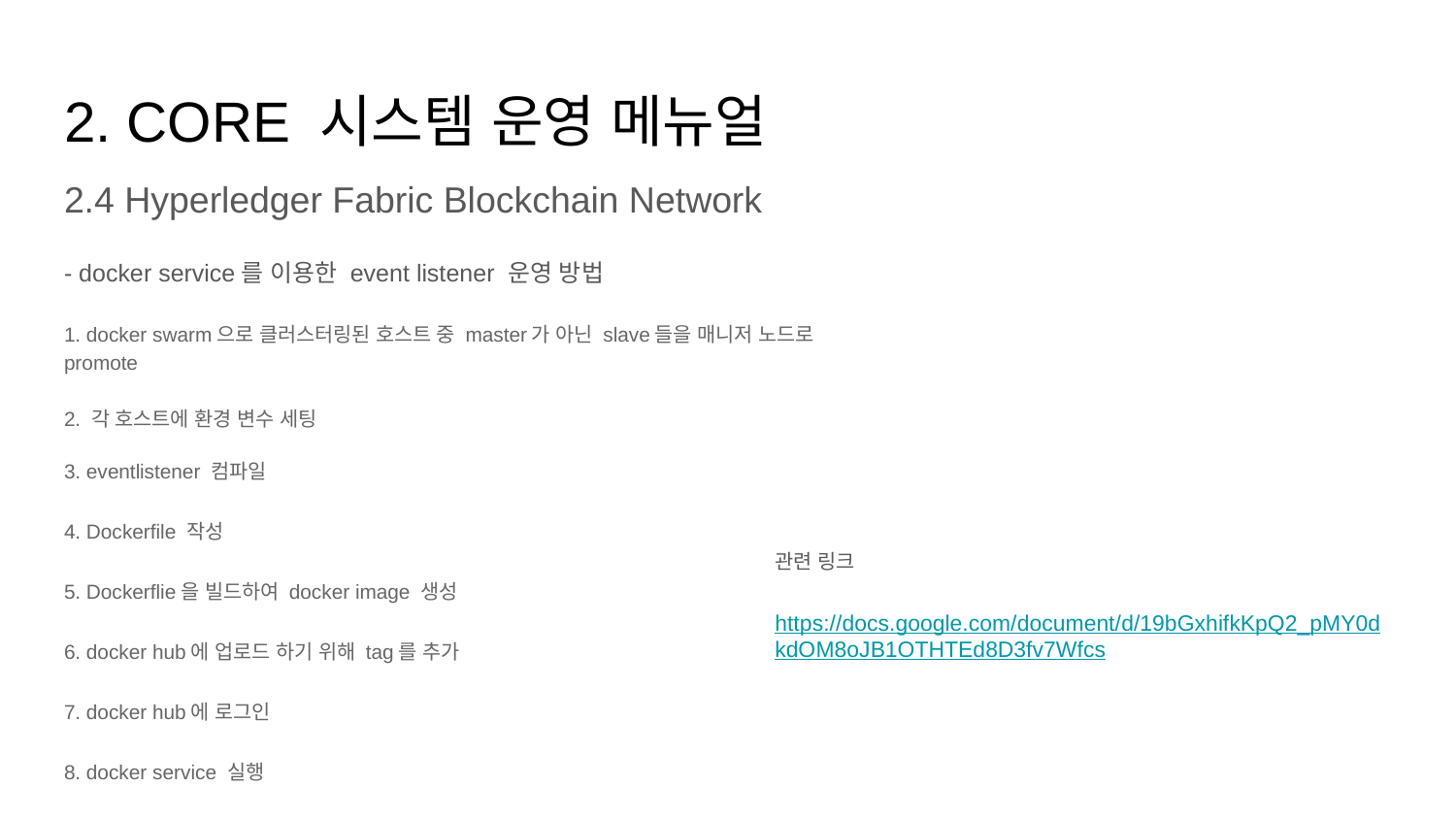

# 2. CORE 시스템 운영 메뉴얼
2.4 Hyperledger Fabric Blockchain Network
- docker service를 이용한 event listener 운영 방법
1. docker swarm으로 클러스터링된 호스트 중 master가 아닌 slave들을 매니저 노드로 promote
2. 각 호스트에 환경 변수 세팅
3. eventlistener 컴파일
4. Dockerfile 작성
5. Dockerflie을 빌드하여 docker image 생성
6. docker hub에 업로드 하기 위해 tag를 추가
7. docker hub에 로그인
8. docker service 실행

관련 링크
https://docs.google.com/document/d/19bGxhifkKpQ2_pMY0dkdOM8oJB1OTHTEd8D3fv7Wfcs